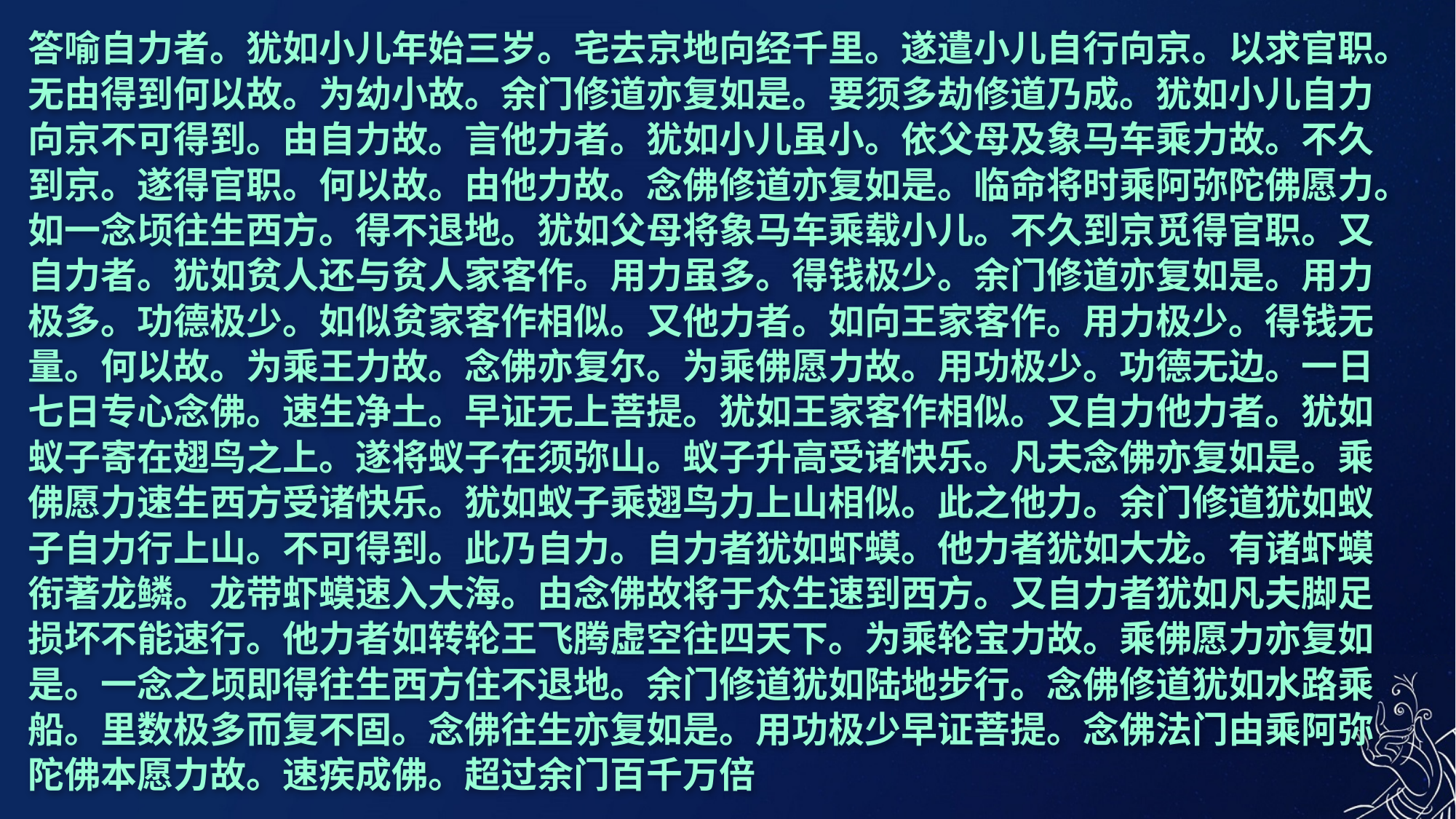

答喻自力者。犹如小儿年始三岁。宅去京地向经千里。遂遣小儿自行向京。以求官职。无由得到何以故。为幼小故。余门修道亦复如是。要须多劫修道乃成。犹如小儿自力向京不可得到。由自力故。言他力者。犹如小儿虽小。依父母及象马车乘力故。不久到京。遂得官职。何以故。由他力故。念佛修道亦复如是。临命将时乘阿弥陀佛愿力。如一念顷往生西方。得不退地。犹如父母将象马车乘载小儿。不久到京觅得官职。又自力者。犹如贫人还与贫人家客作。用力虽多。得钱极少。余门修道亦复如是。用力极多。功德极少。如似贫家客作相似。又他力者。如向王家客作。用力极少。得钱无量。何以故。为乘王力故。念佛亦复尔。为乘佛愿力故。用功极少。功德无边。一日七日专心念佛。速生净土。早证无上菩提。犹如王家客作相似。又自力他力者。犹如蚁子寄在翅鸟之上。遂将蚁子在须弥山。蚁子升高受诸快乐。凡夫念佛亦复如是。乘佛愿力速生西方受诸快乐。犹如蚁子乘翅鸟力上山相似。此之他力。余门修道犹如蚁子自力行上山。不可得到。此乃自力。自力者犹如虾蟆。他力者犹如大龙。有诸虾蟆衔著龙鳞。龙带虾蟆速入大海。由念佛故将于众生速到西方。又自力者犹如凡夫脚足损坏不能速行。他力者如转轮王飞腾虚空往四天下。为乘轮宝力故。乘佛愿力亦复如是。一念之顷即得往生西方住不退地。余门修道犹如陆地步行。念佛修道犹如水路乘船。里数极多而复不固。念佛往生亦复如是。用功极少早证菩提。念佛法门由乘阿弥陀佛本愿力故。速疾成佛。超过余门百千万倍